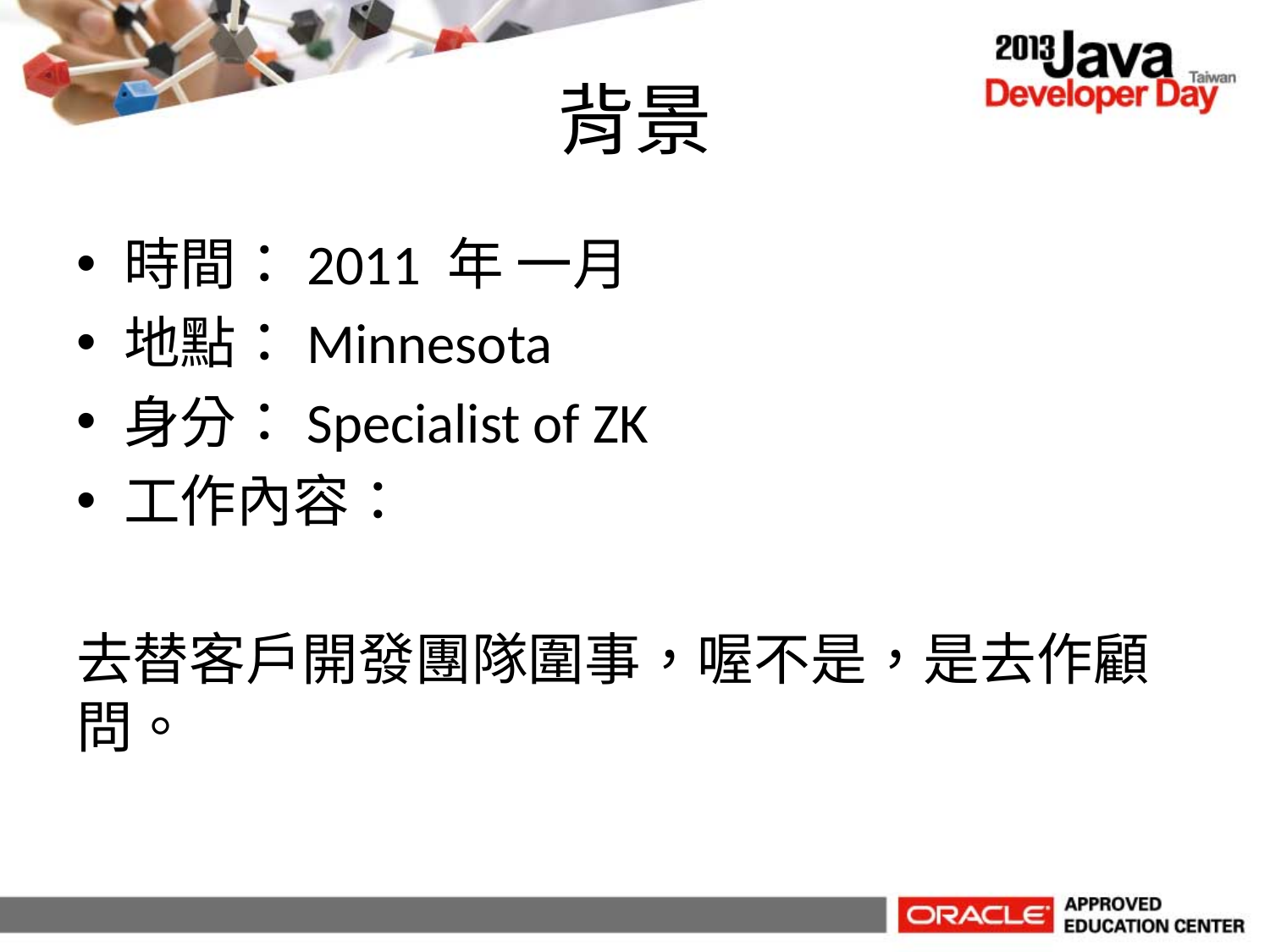

# 背景
時間：2011 年 一月
地點：Minnesota
身分：Specialist of ZK
工作內容：

去替客戶開發團隊圍事，喔不是，是去作顧問。